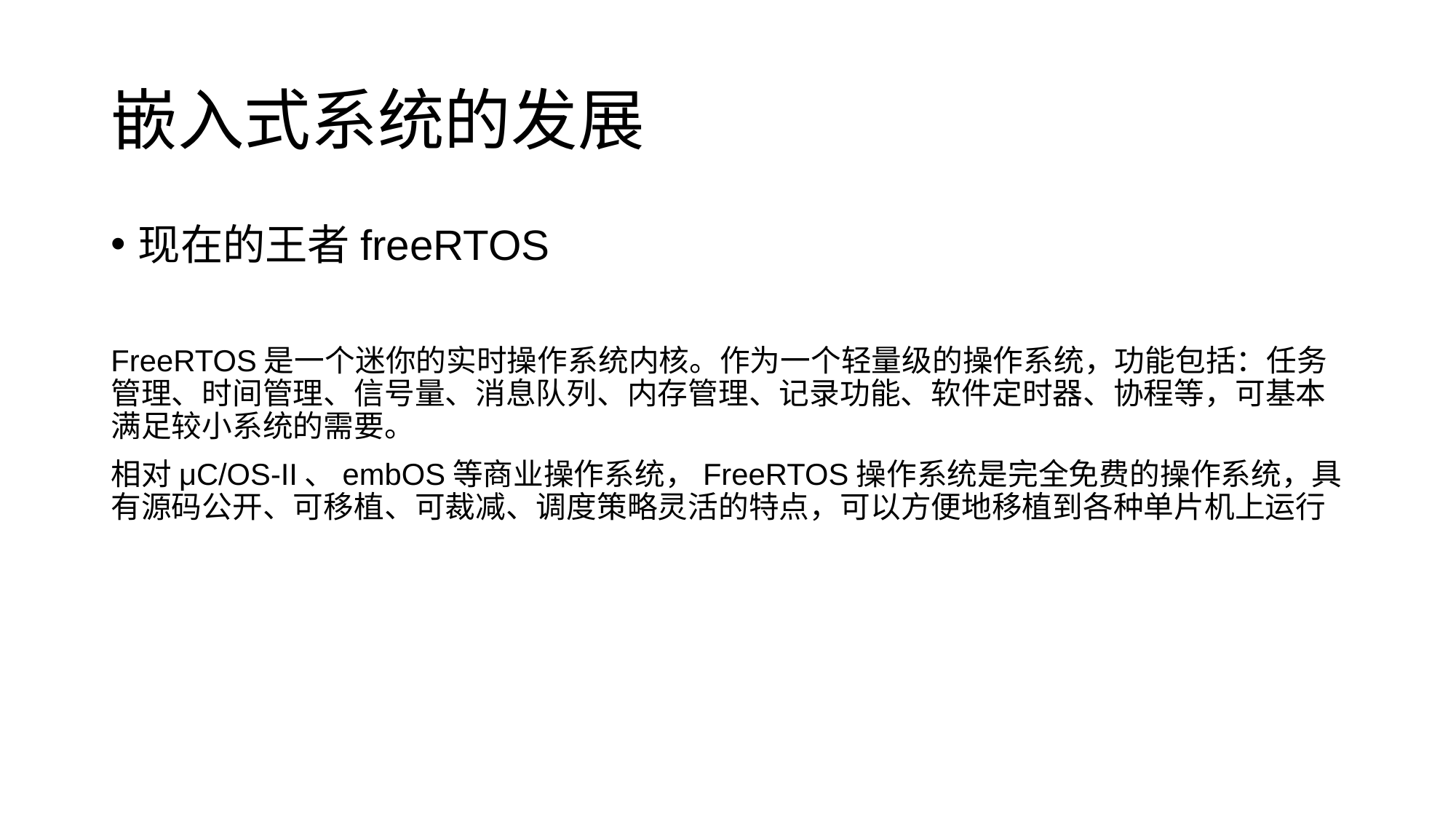

# 嵌入式系统的发展
现在的王者freeRTOS

FreeRTOS是一个迷你的实时操作系统内核。作为一个轻量级的操作系统，功能包括：任务管理、时间管理、信号量、消息队列、内存管理、记录功能、软件定时器、协程等，可基本满足较小系统的需要。
相对μC/OS-II、embOS等商业操作系统，FreeRTOS操作系统是完全免费的操作系统，具有源码公开、可移植、可裁减、调度策略灵活的特点，可以方便地移植到各种单片机上运行